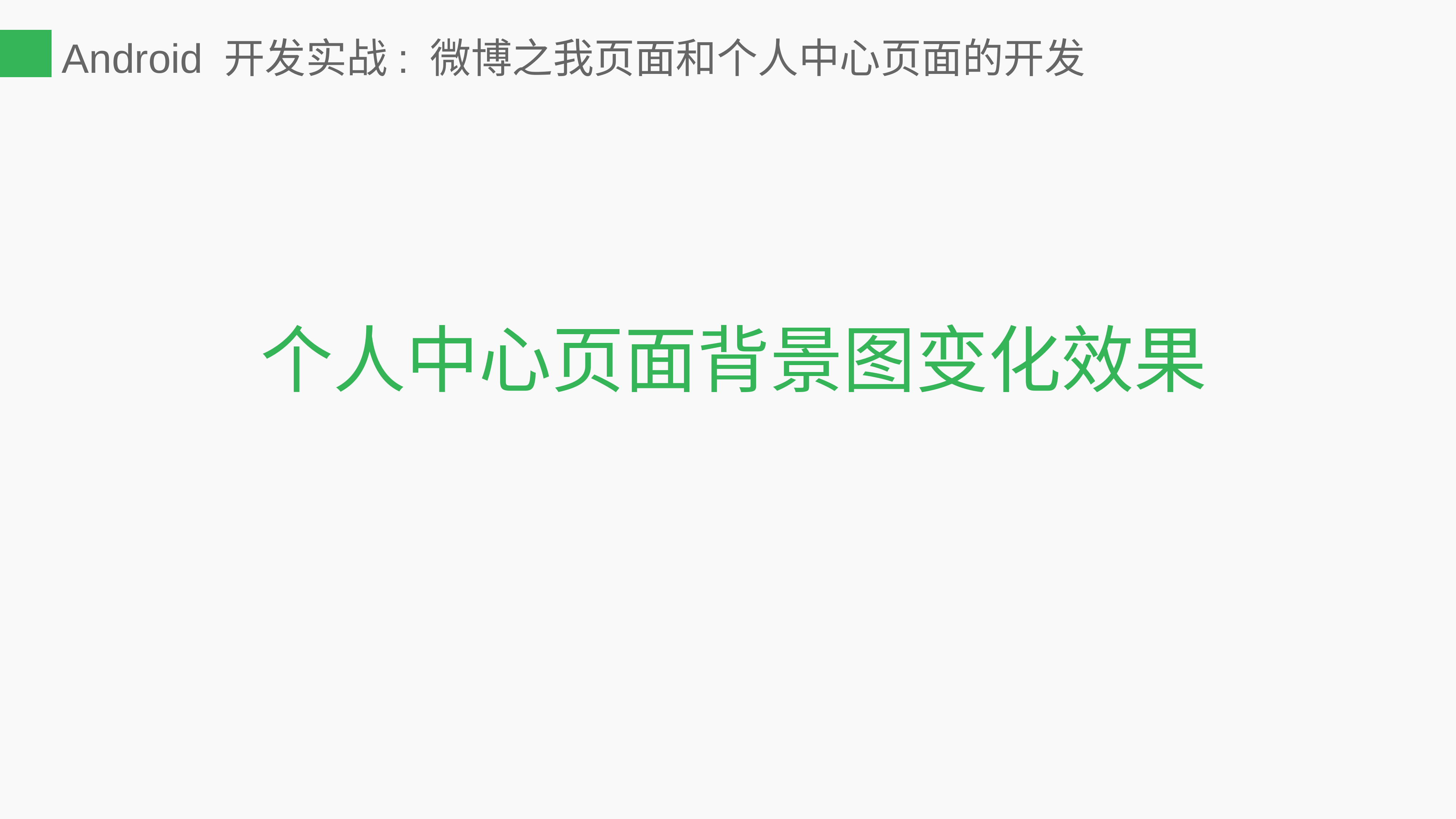

# Android 开发实战: 微博之我页面和个人中心页面的开发
个人中心页面背景图变化效果